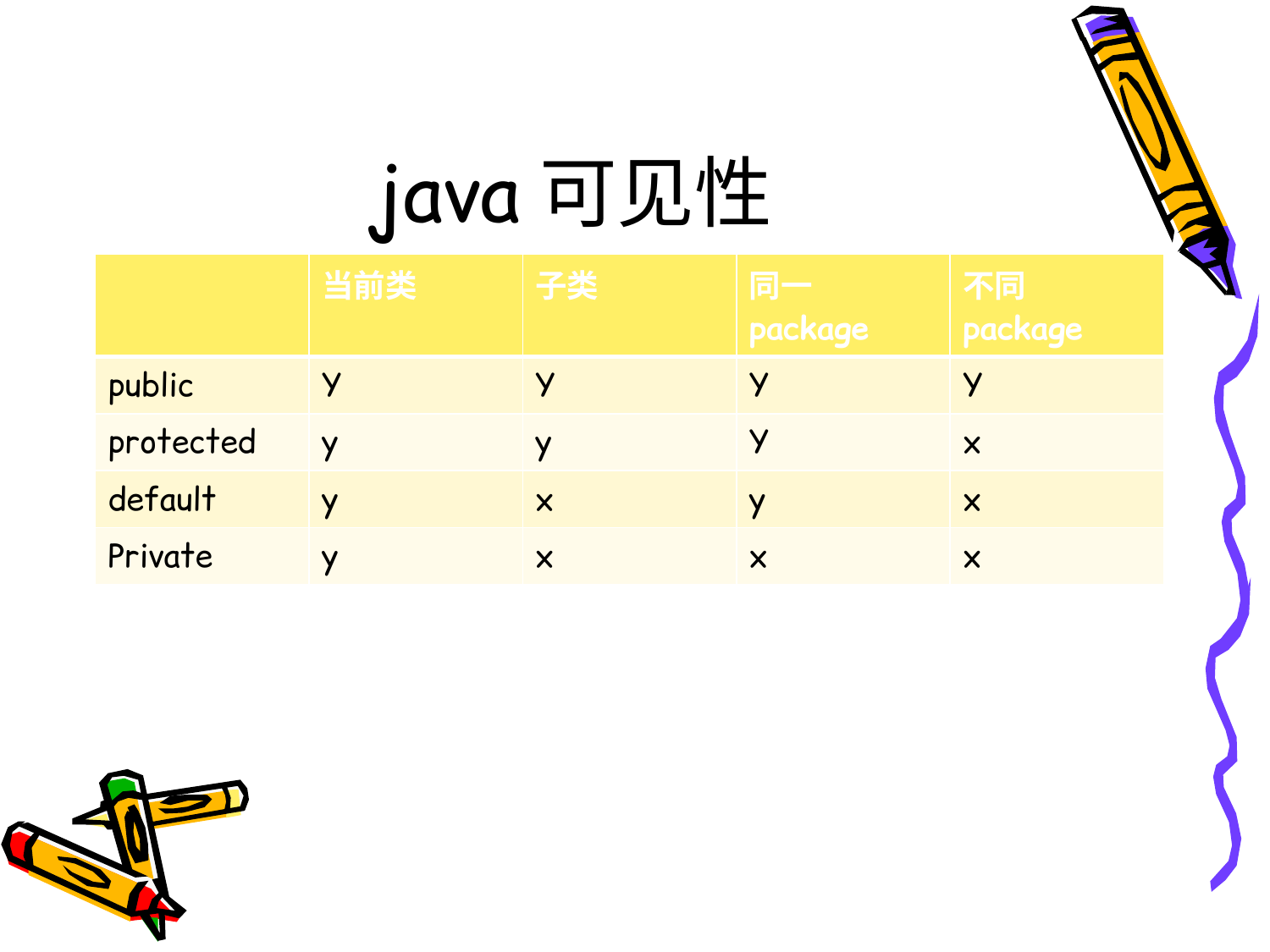

# java可见性
|  | 当前类 | 子类 | 同一package | 不同package |
| --- | --- | --- | --- | --- |
| public | Y | Y | Y | Y |
| protected | y | y | Y | x |
| default | y | x | y | x |
| Private | y | x | x | x |